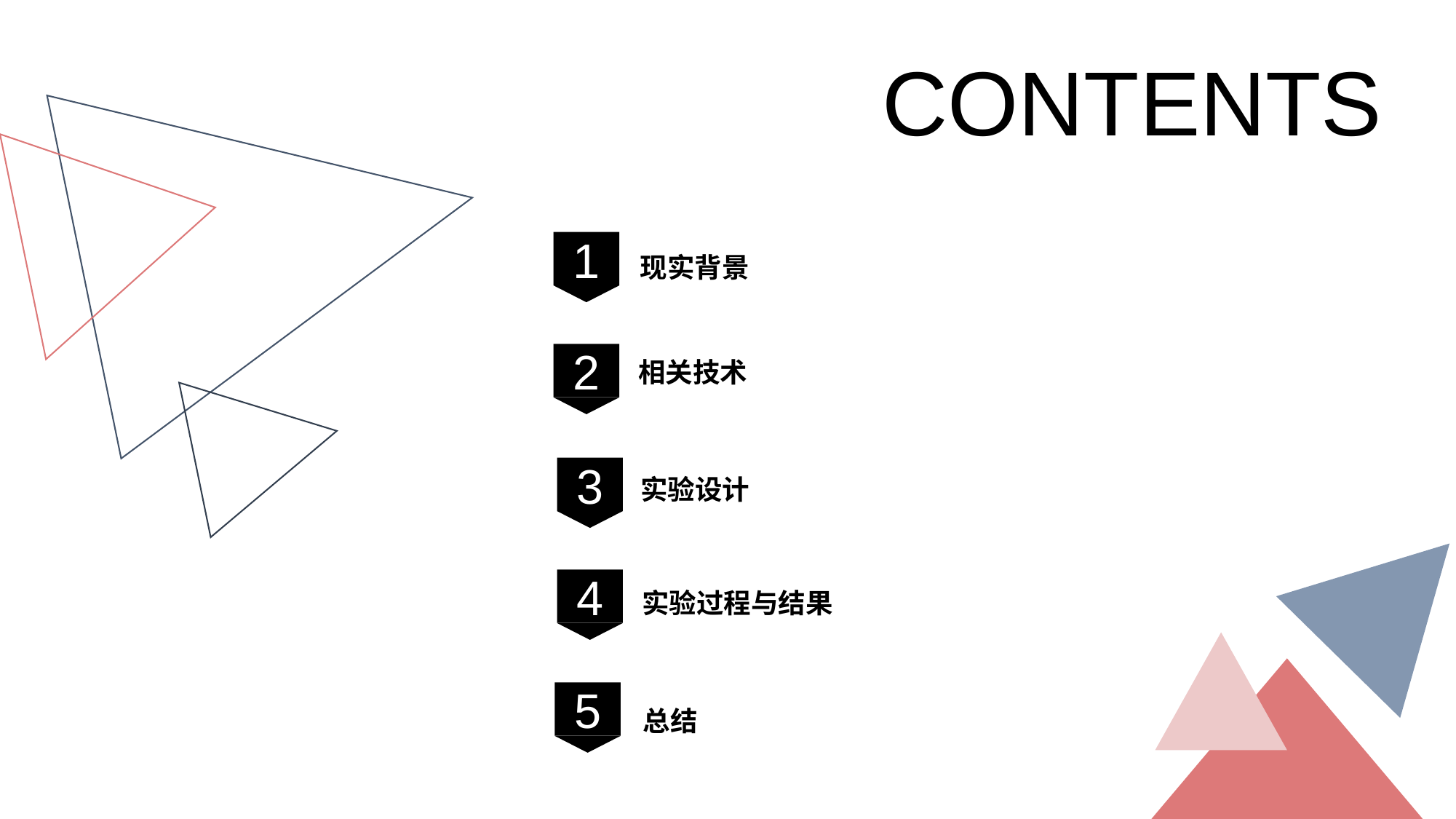

CONTENTS

1

现实背景
相关技术
2

实验设计
3

4

实验过程与结果

5

总结